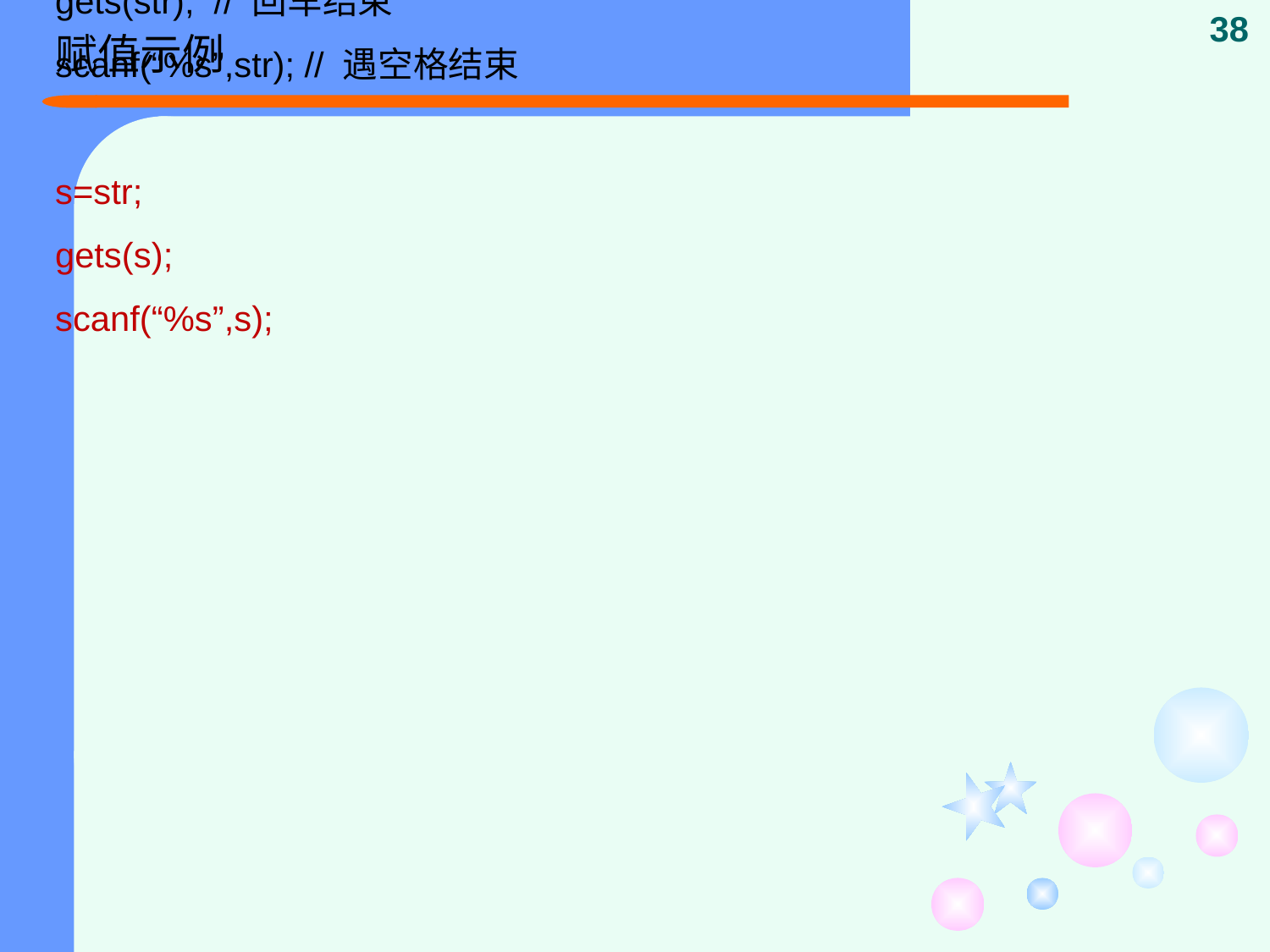

赋值示例
int i,data[5];
char str[50],*s;
for(i=0;i<5;i++) scanf(“%d”,&data[i]);
gets(str);  // 回车结束
scanf(“%s”,str); // 遇空格结束

s=str;
gets(s);
scanf(“%s”,s);
38